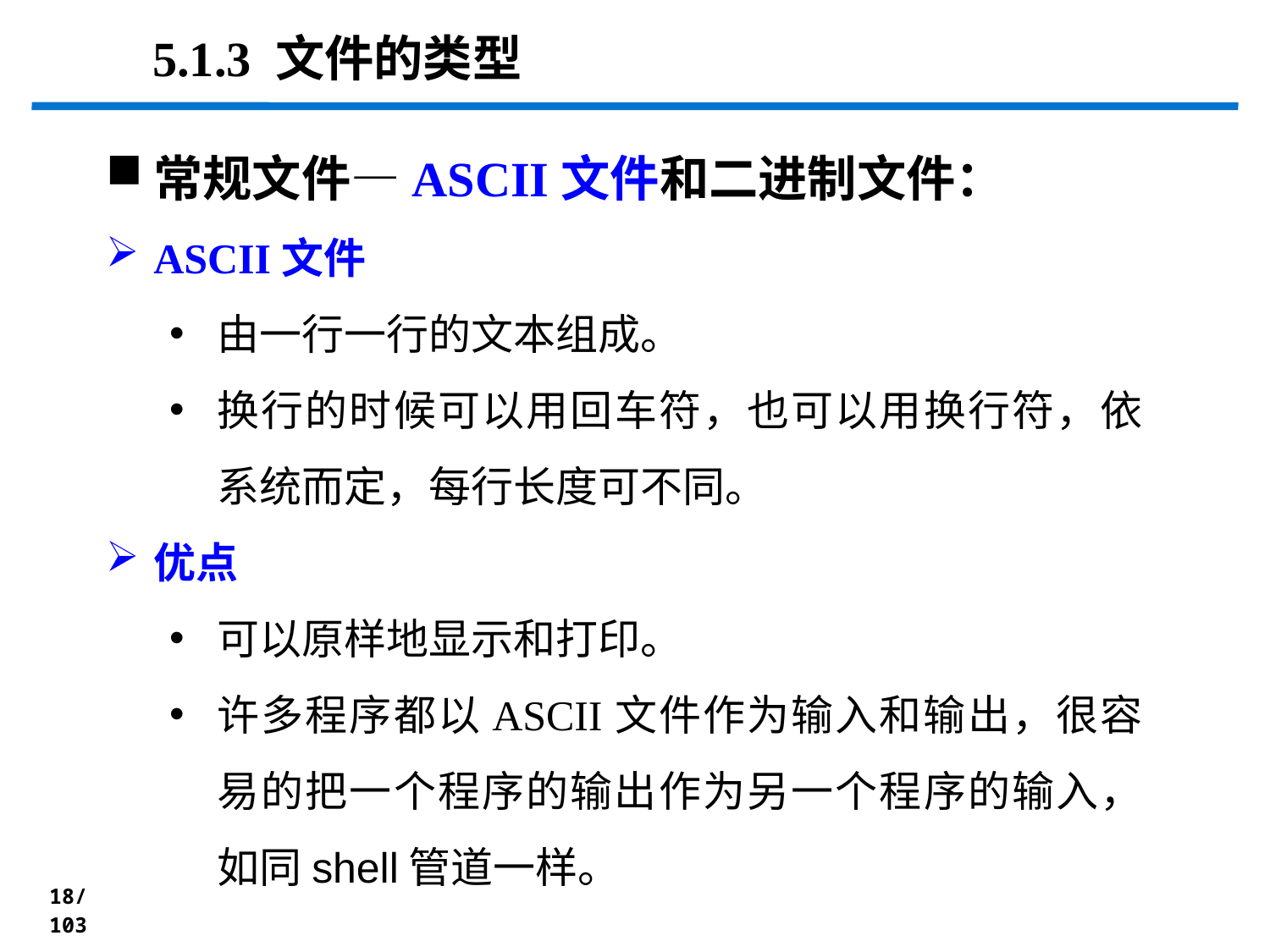

5.1.3 文件的类型
常规文件—ASCII文件和二进制文件：
ASCII文件
由一行一行的文本组成。
换行的时候可以用回车符，也可以用换行符，依系统而定，每行长度可不同。
优点
可以原样地显示和打印。
许多程序都以ASCII文件作为输入和输出，很容易的把一个程序的输出作为另一个程序的输入，如同shell管道一样。